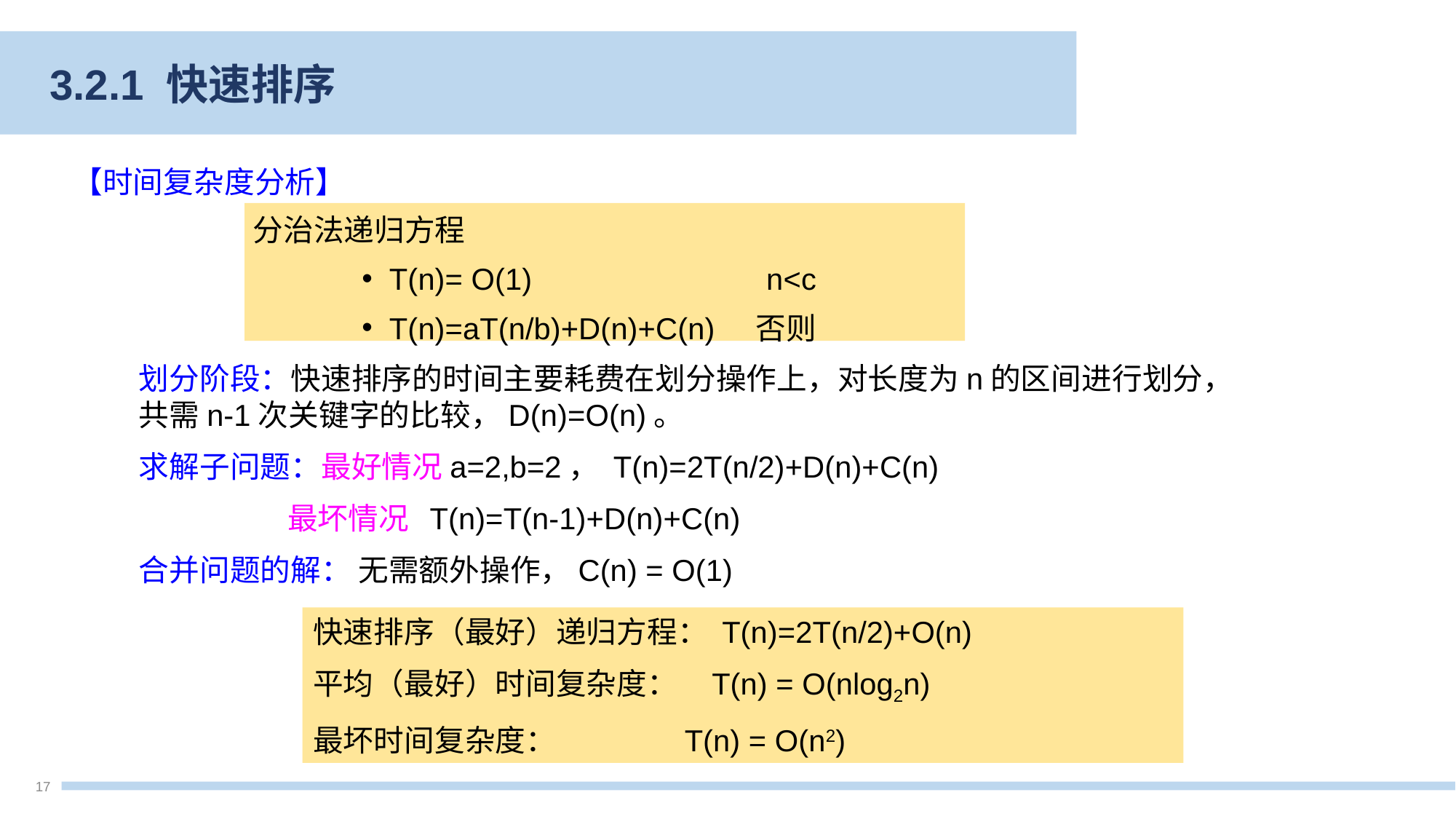

3.2.1 快速排序
【时间复杂度分析】
分治法递归方程
T(n)= O(1)                            n<c
T(n)=aT(n/b)+D(n)+C(n)    否则
划分阶段：快速排序的时间主要耗费在划分操作上，对长度为n的区间进行划分，共需n-1次关键字的比较，D(n)=O(n)。
求解子问题：最好情况a=2,b=2， T(n)=2T(n/2)+D(n)+C(n)
                     最坏情况  T(n)=T(n-1)+D(n)+C(n)
合并问题的解： 无需额外操作，C(n) = O(1)
快速排序（最好）递归方程： T(n)=2T(n/2)+O(n)
平均（最好）时间复杂度：    T(n) = O(nlog2n)
最坏时间复杂度：                  T(n) = O(n2)
17